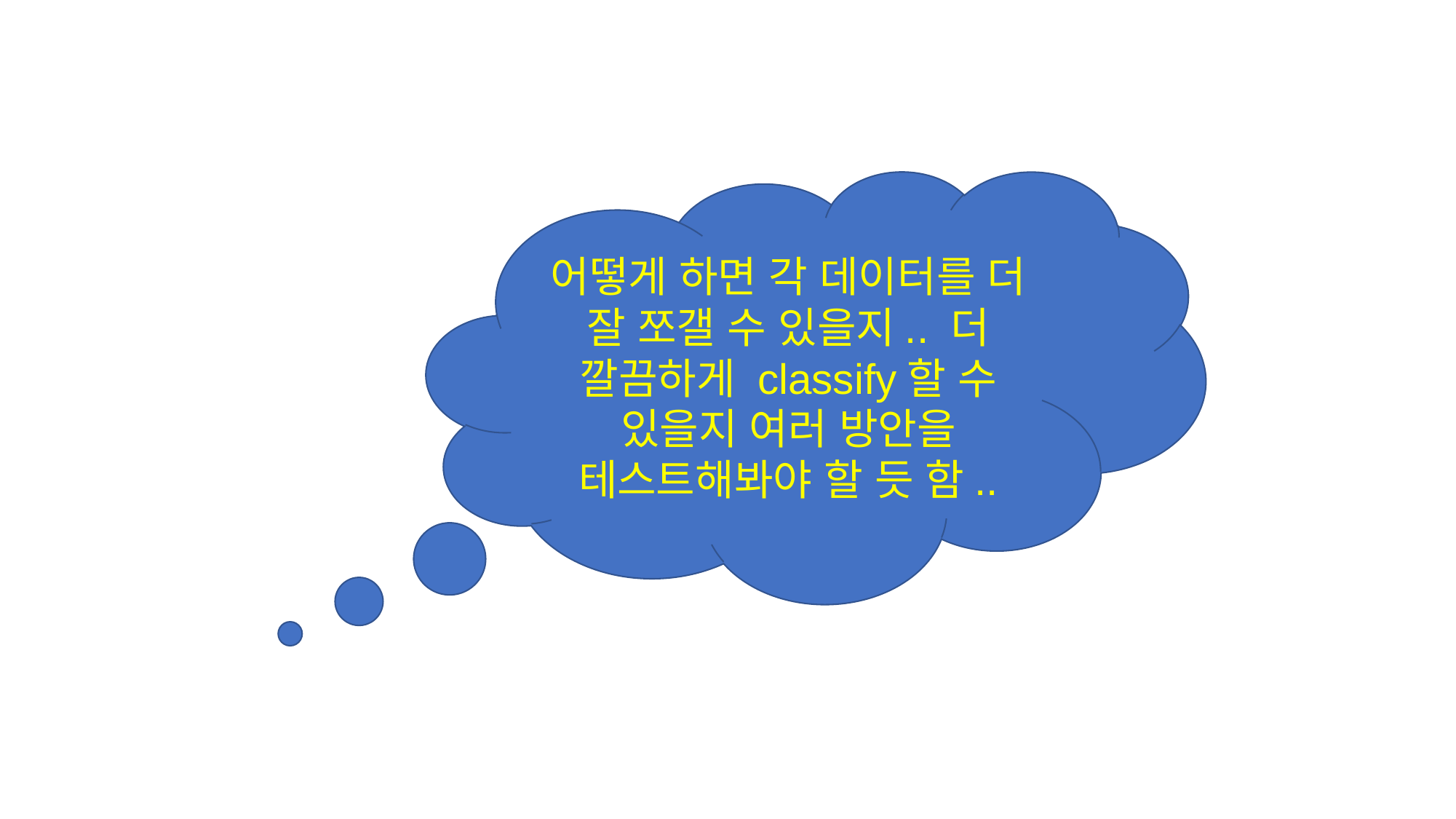

어떻게 하면 각 데이터를 더 잘 쪼갤 수 있을지.. 더 깔끔하게 classify할 수 있을지 여러 방안을 테스트해봐야 할 듯 함..